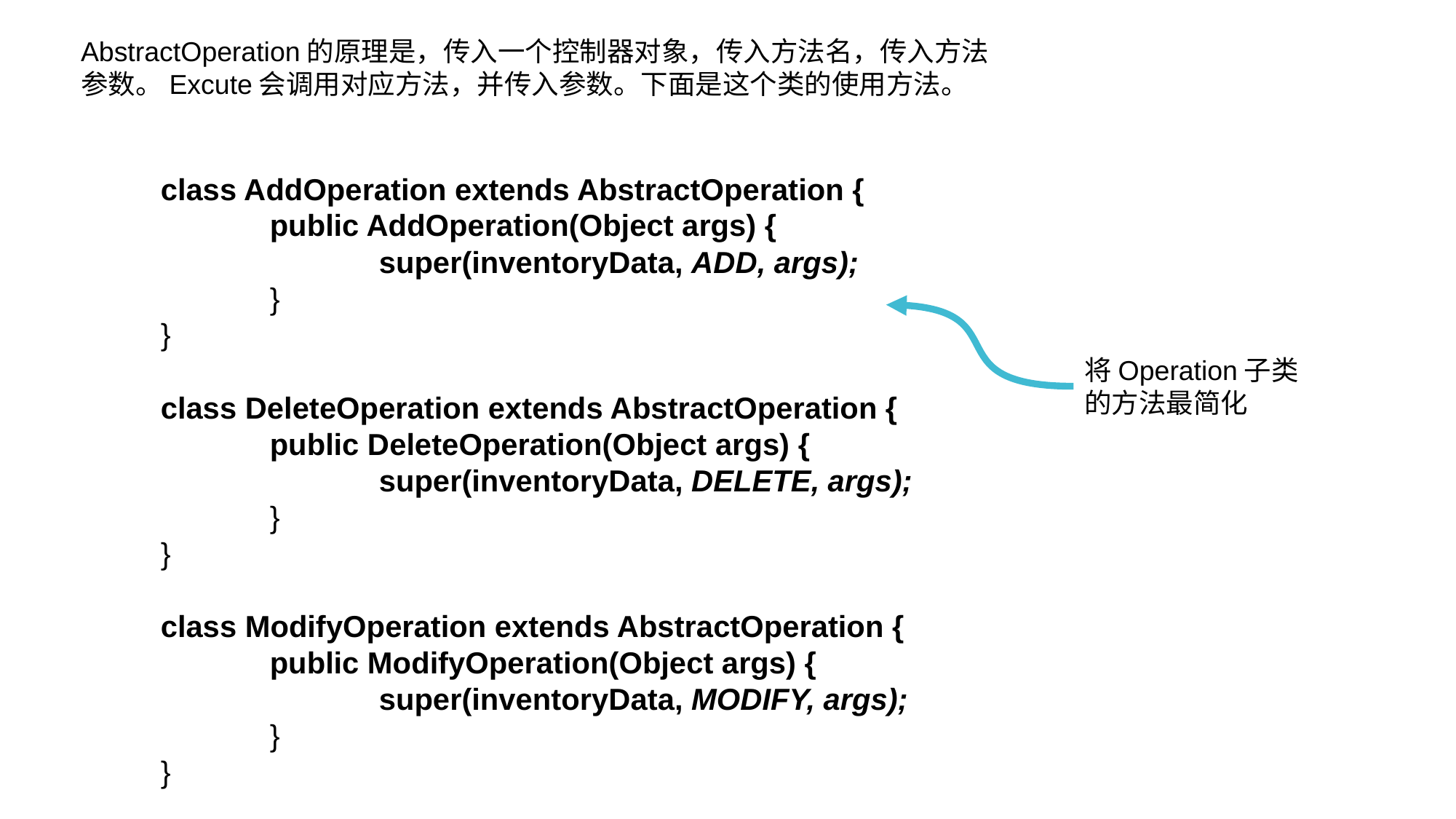

AbstractOperation的原理是，传入一个控制器对象，传入方法名，传入方法参数。Excute会调用对应方法，并传入参数。下面是这个类的使用方法。
class AddOperation extends AbstractOperation {
	public AddOperation(Object args) {
		super(inventoryData, ADD, args);
	}
}

class DeleteOperation extends AbstractOperation {
	public DeleteOperation(Object args) {
		super(inventoryData, DELETE, args);
	}
}

class ModifyOperation extends AbstractOperation {
	public ModifyOperation(Object args) {
		super(inventoryData, MODIFY, args);
	}
}
将Operation子类的方法最简化